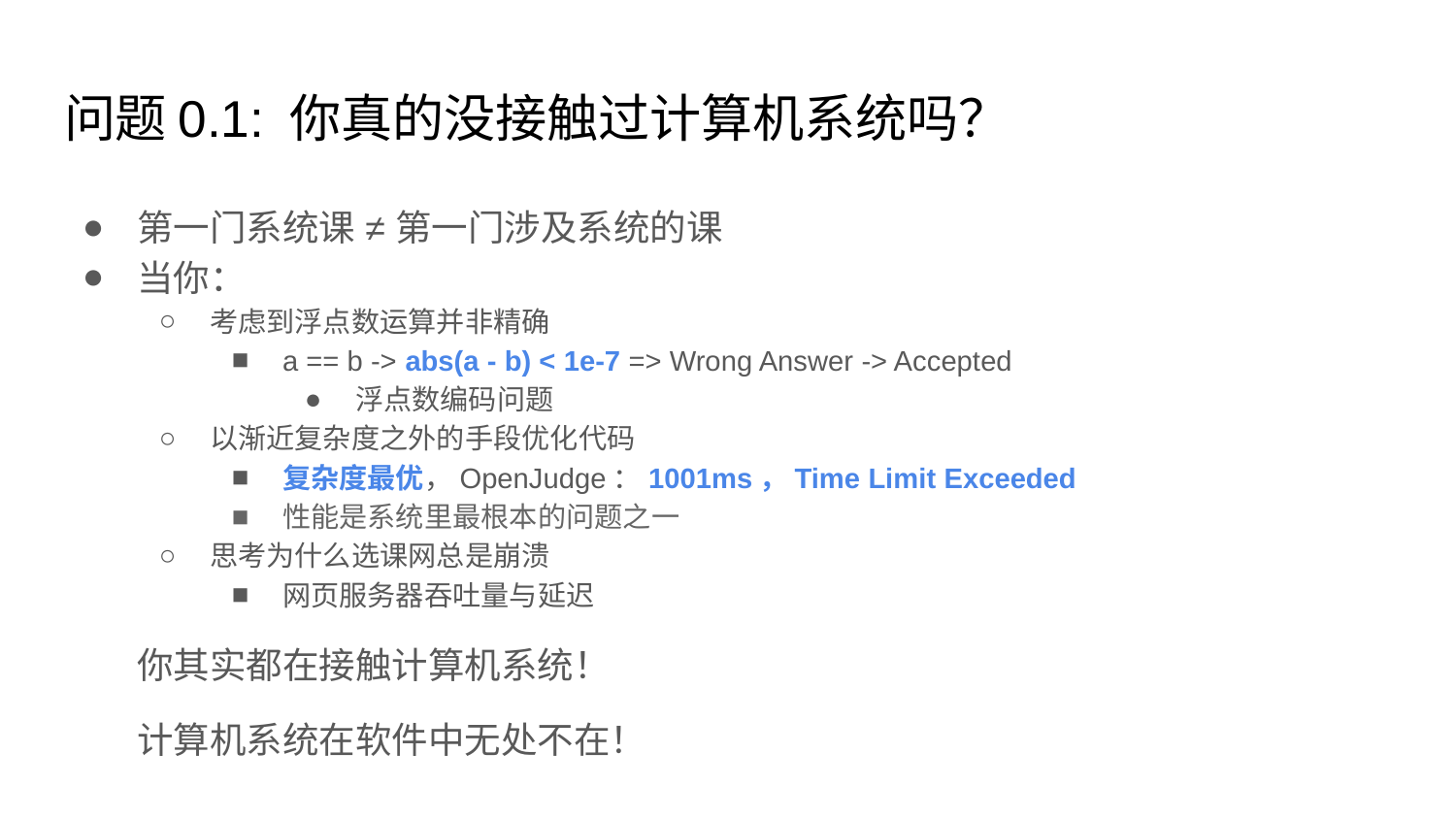

# 问题0.1: 你真的没接触过计算机系统吗？
第一门系统课 ≠ 第一门涉及系统的课
当你：
考虑到浮点数运算并非精确
a == b -> abs(a - b) < 1e-7 => Wrong Answer -> Accepted
浮点数编码问题
以渐近复杂度之外的手段优化代码
复杂度最优，OpenJudge：1001ms，Time Limit Exceeded
性能是系统里最根本的问题之一
思考为什么选课网总是崩溃
网页服务器吞吐量与延迟
你其实都在接触计算机系统！
计算机系统在软件中无处不在！